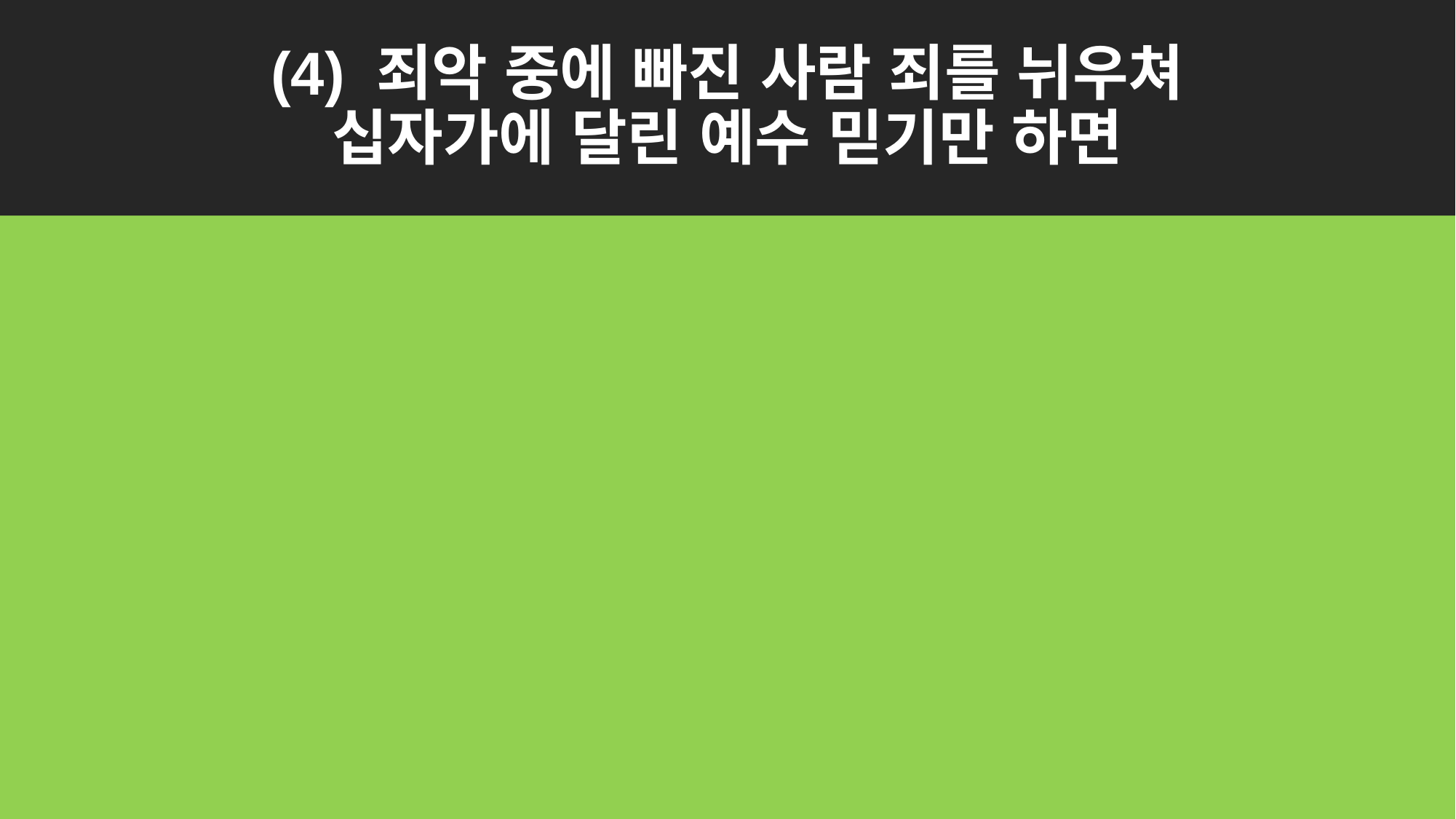

# (4) 죄악 중에 빠진 사람 죄를 뉘우쳐 십자가에 달린 예수 믿기만 하면